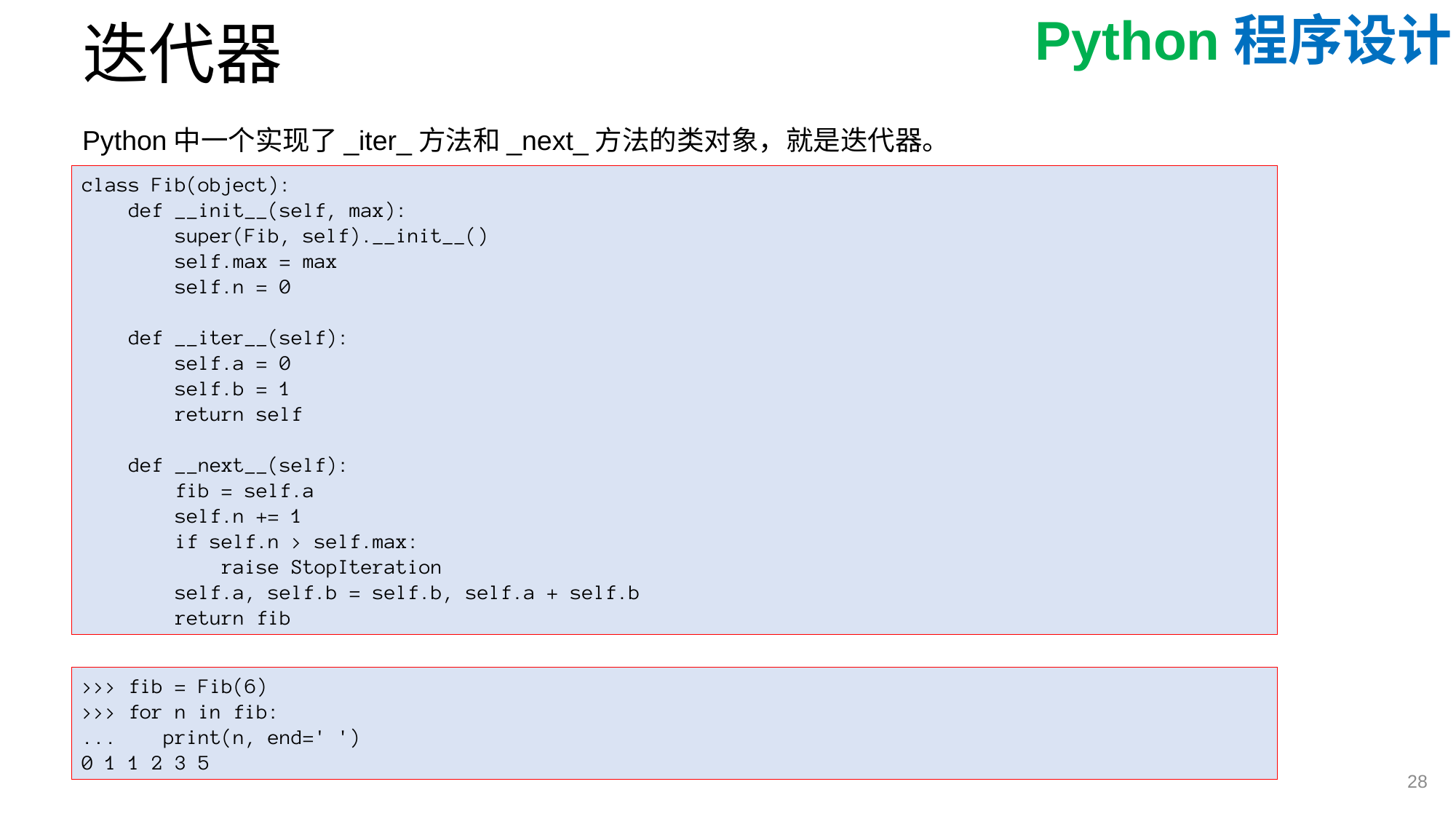

# 迭代器
Python中一个实现了_iter_方法和_next_方法的类对象，就是迭代器。
class Fib(object):
    def __init__(self, max):
        super(Fib, self).__init__()
        self.max = max
        self.n = 0

    def __iter__(self):
        self.a = 0
        self.b = 1
        return self

    def __next__(self):
        fib = self.a
        self.n += 1
        if self.n > self.max:
            raise StopIteration
        self.a, self.b = self.b, self.a + self.b
        return fib
>>> fib = Fib(6)
>>> for n in fib:
...    print(n, end=' ')
0 1 1 2 3 5
28